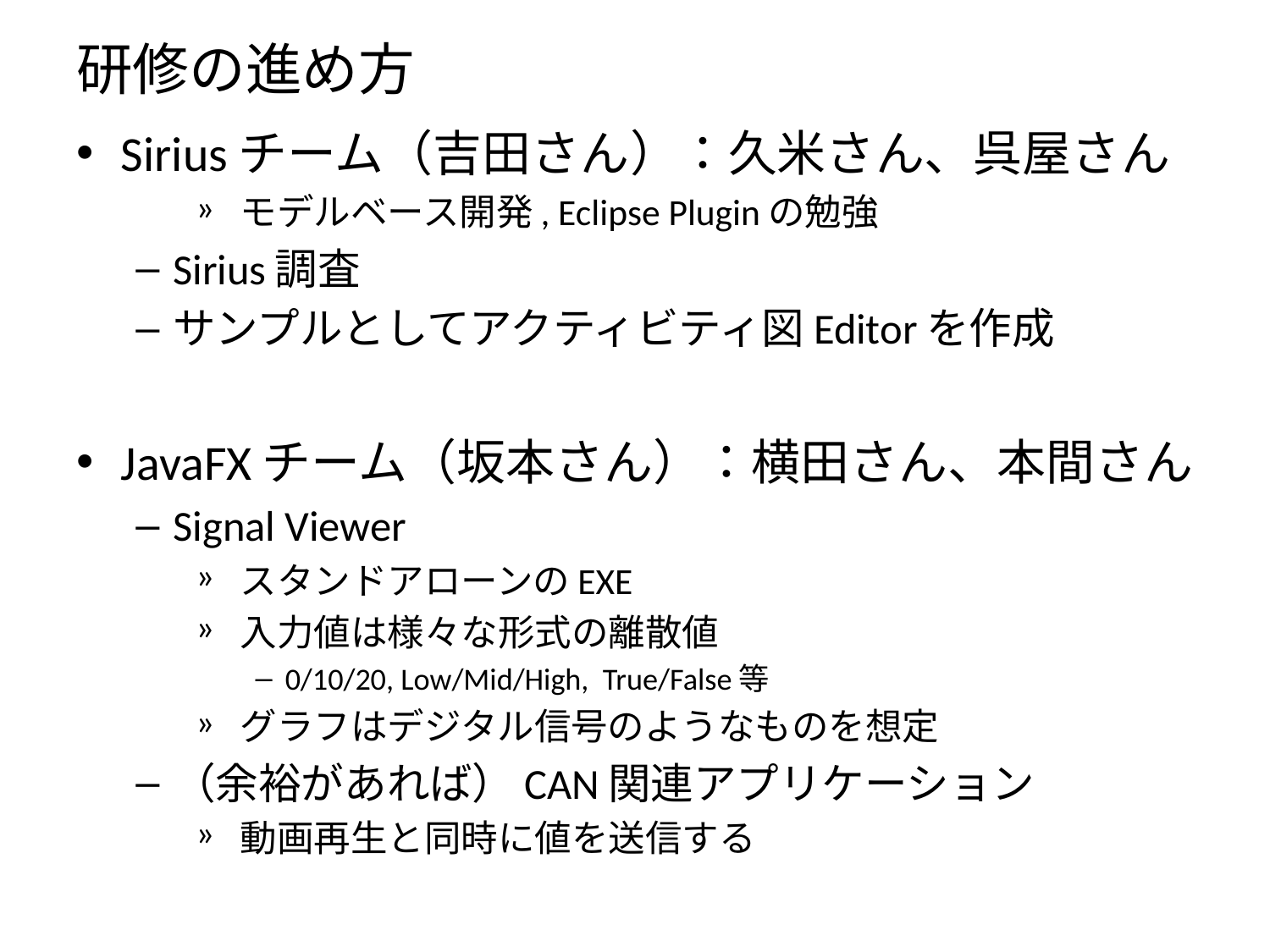

# 研修の進め方
Siriusチーム（吉田さん）：久米さん、呉屋さん
モデルベース開発, Eclipse Pluginの勉強
Sirius調査
サンプルとしてアクティビティ図Editorを作成

JavaFXチーム（坂本さん）：横田さん、本間さん
Signal Viewer
スタンドアローンのEXE
入力値は様々な形式の離散値
0/10/20, Low/Mid/High,  True/False等
グラフはデジタル信号のようなものを想定
（余裕があれば）CAN関連アプリケーション
動画再生と同時に値を送信する